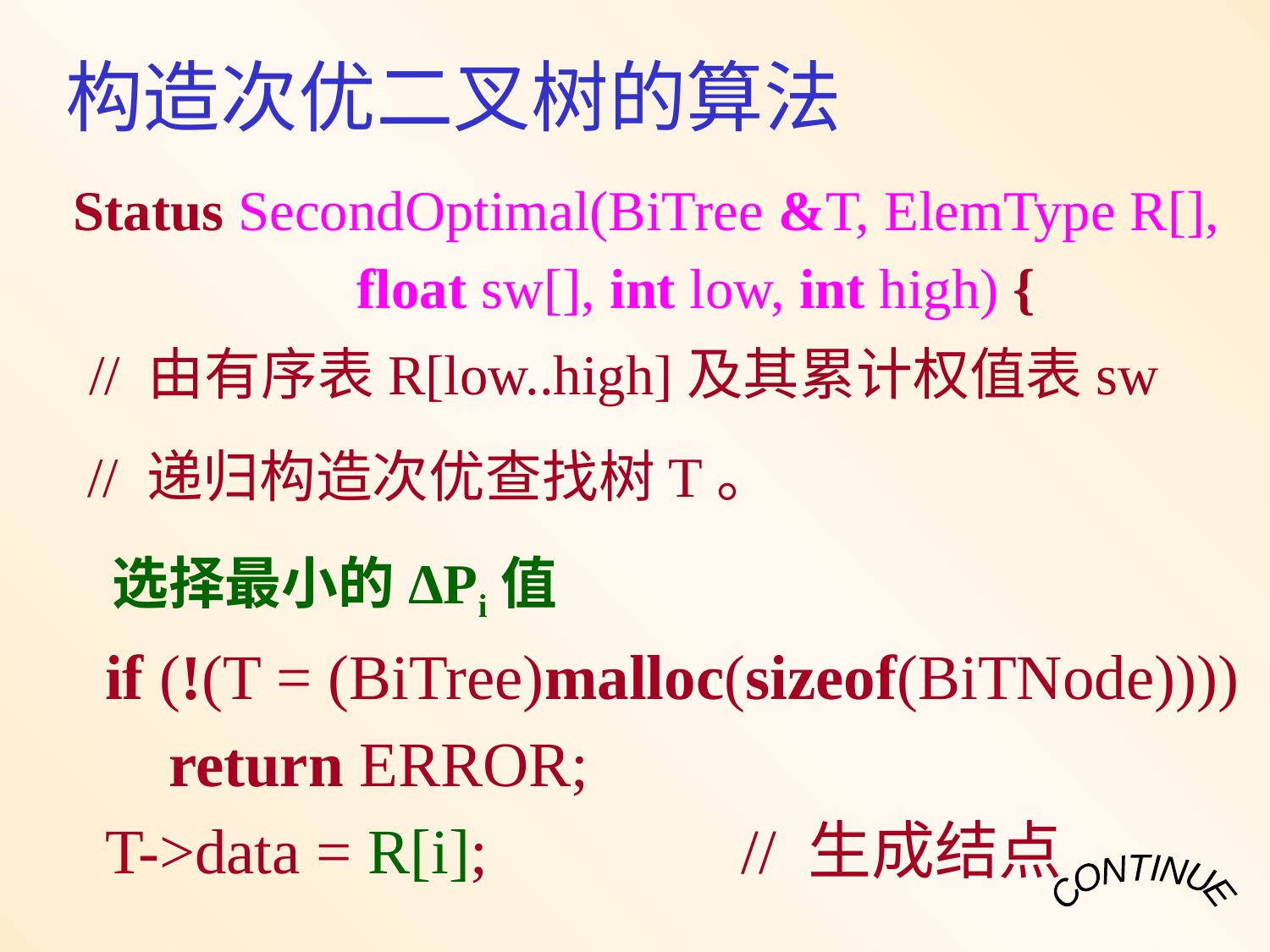

构造次优二叉树的算法
Status SecondOptimal(BiTree &T, ElemType R[],
                    float sw[], int low, int high) {
 // 由有序表R[low..high]及其累计权值表sw
 // 递归构造次优查找树T。
  选择最小的ΔPi值
  if (!(T = (BiTree)malloc(sizeof(BiTNode))))
      return ERROR;
  T->data = R[i];                // 生成结点
CONTINUE